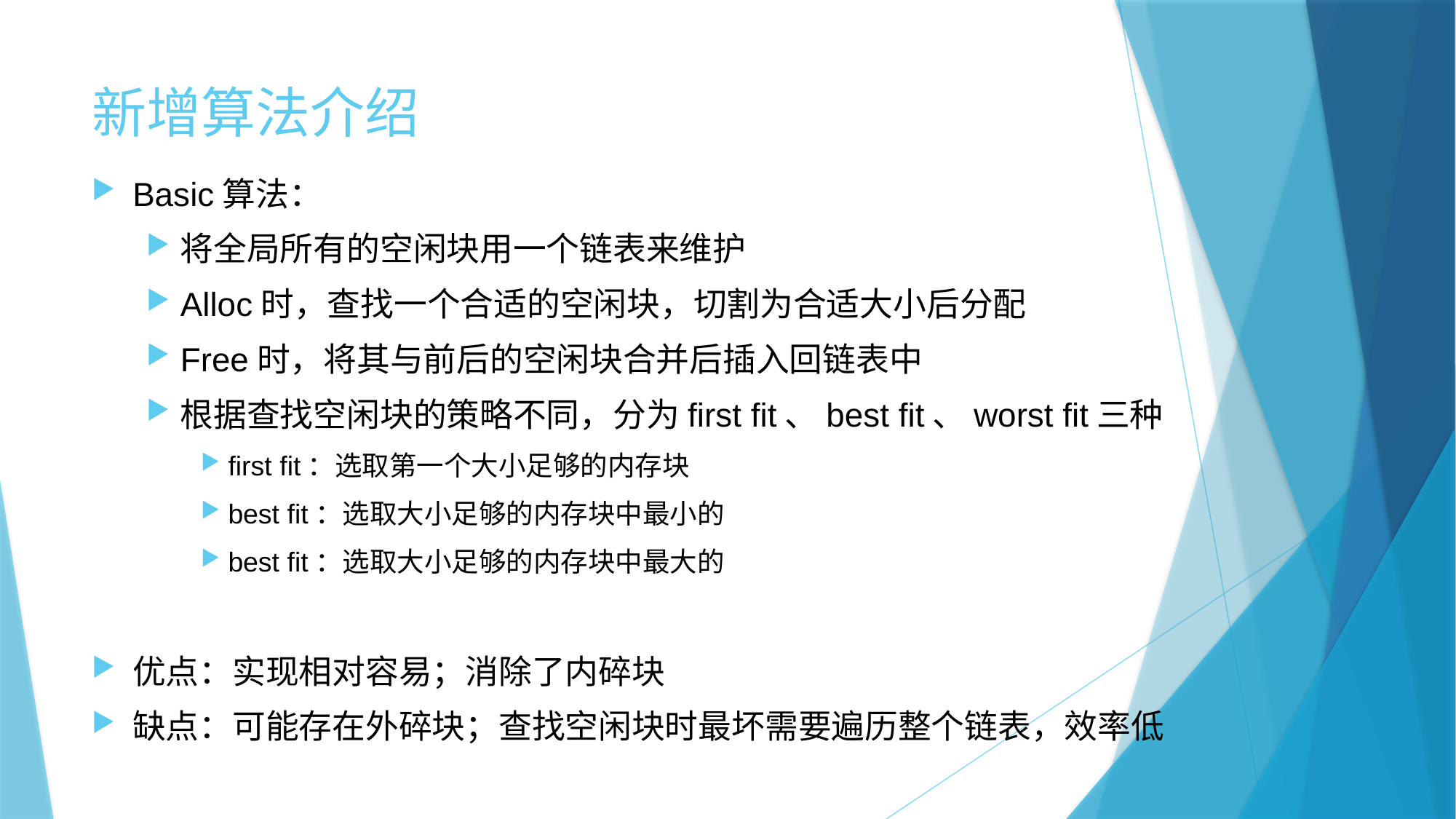

# 新增算法介绍
Basic算法：
将全局所有的空闲块用一个链表来维护
Alloc时，查找一个合适的空闲块，切割为合适大小后分配
Free时，将其与前后的空闲块合并后插入回链表中
根据查找空闲块的策略不同，分为first fit、best fit、worst fit三种
first fit：选取第一个大小足够的内存块
best fit：选取大小足够的内存块中最小的
best fit：选取大小足够的内存块中最大的

优点：实现相对容易；消除了内碎块
缺点：可能存在外碎块；查找空闲块时最坏需要遍历整个链表，效率低